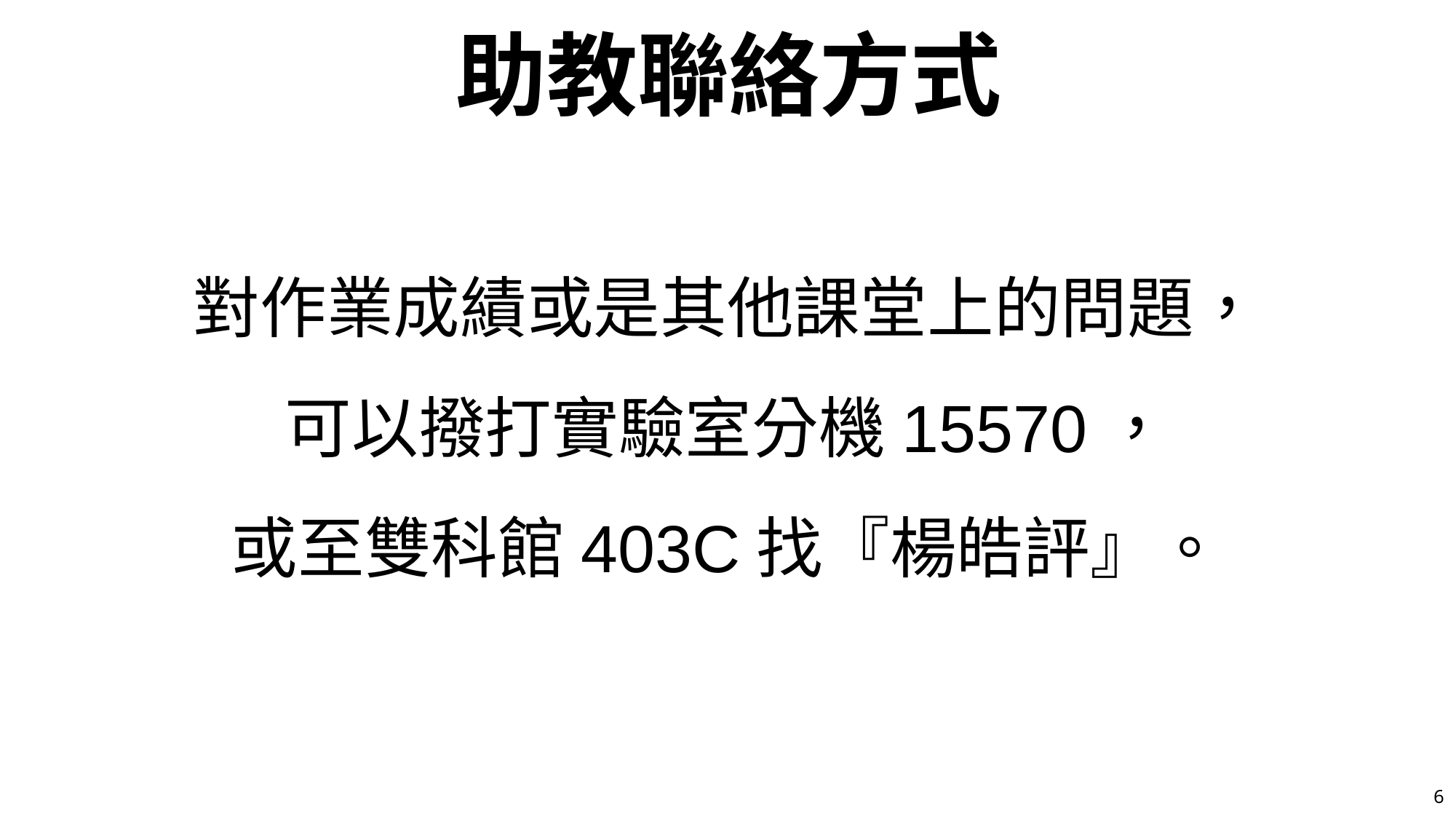

助教聯絡方式
對作業成績或是其他課堂上的問題，
可以撥打實驗室分機15570，
或至雙科館403C找『楊皓評』。
6